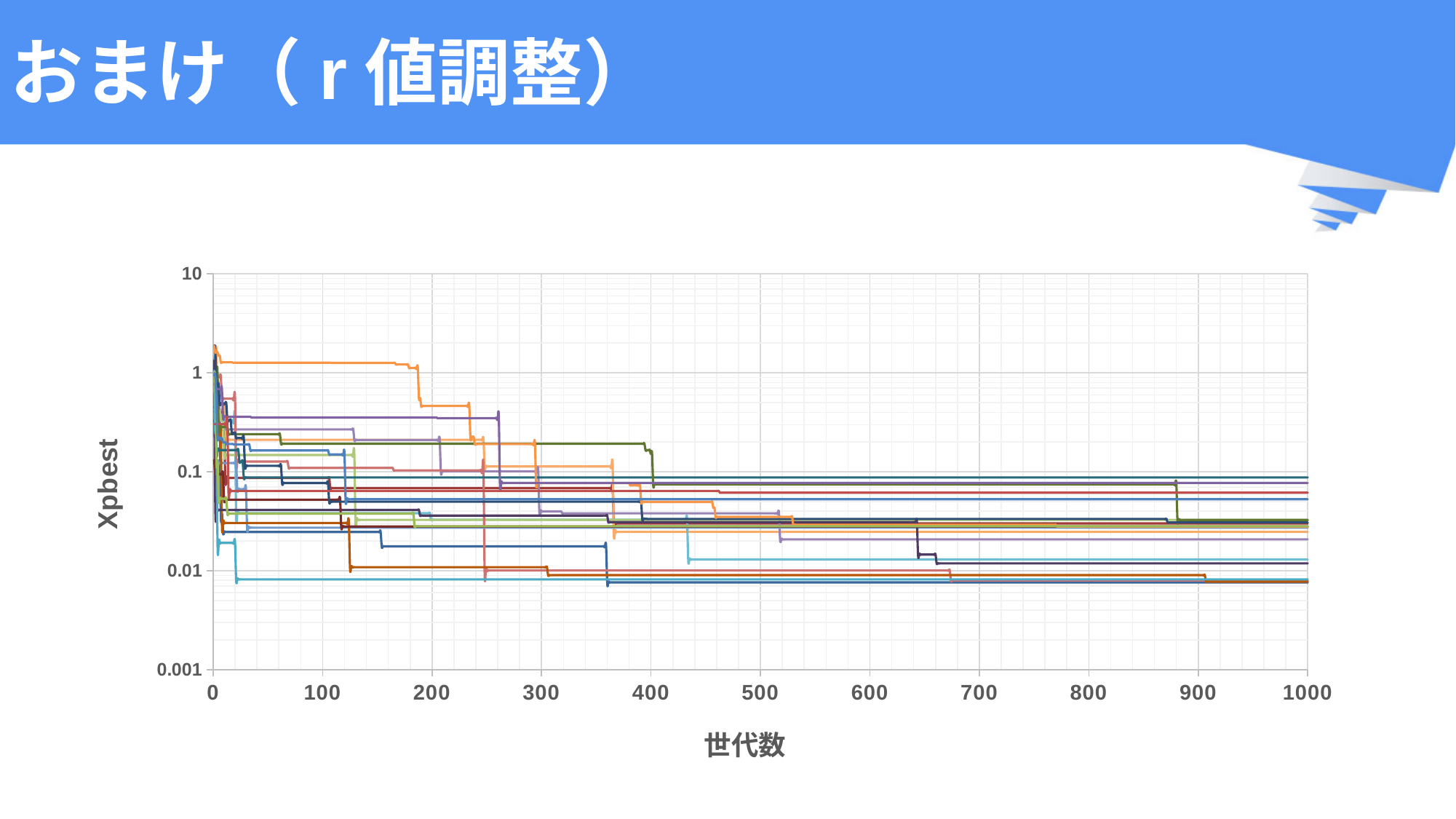

# おまけ（r値調整）

### Chart

| Category |  |  |  |  |  |  |  |  |  |  |  |  |  |  |  |  |  |  |  |  |
|---|---|---|---|---|---|---|---|---|---|---|---|---|---|---|---|---|---|---|---|---|